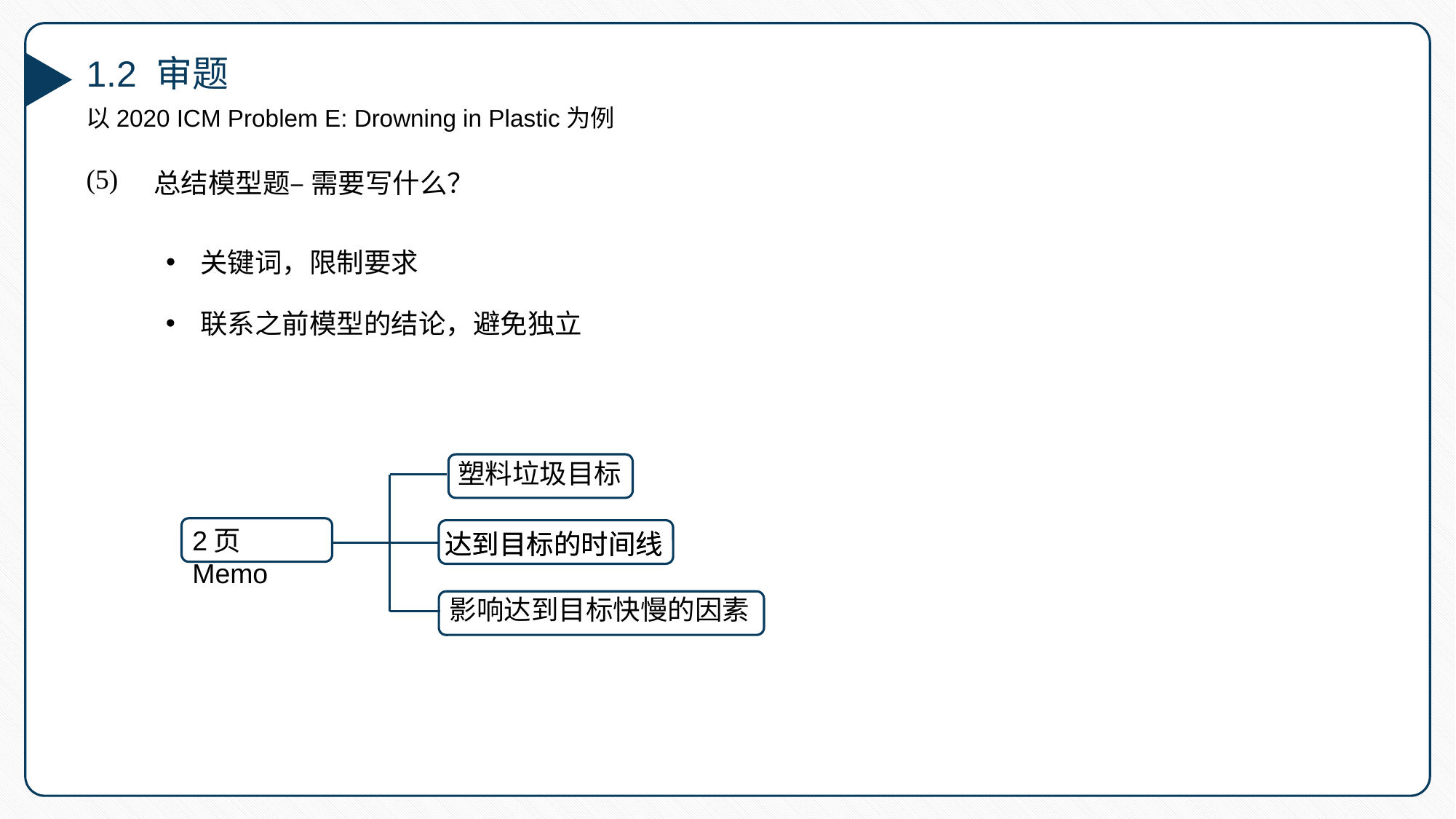

1.2 审题

以2020 ICM Problem E: Drowning in Plastic为例
(5)
总结模型题– 需要写什么？
关键词，限制要求
联系之前模型的结论，避免独立
塑料垃圾目标

2页Memo

达到目标的时间线
达到目标的时间线
影响达到目标快慢的因素